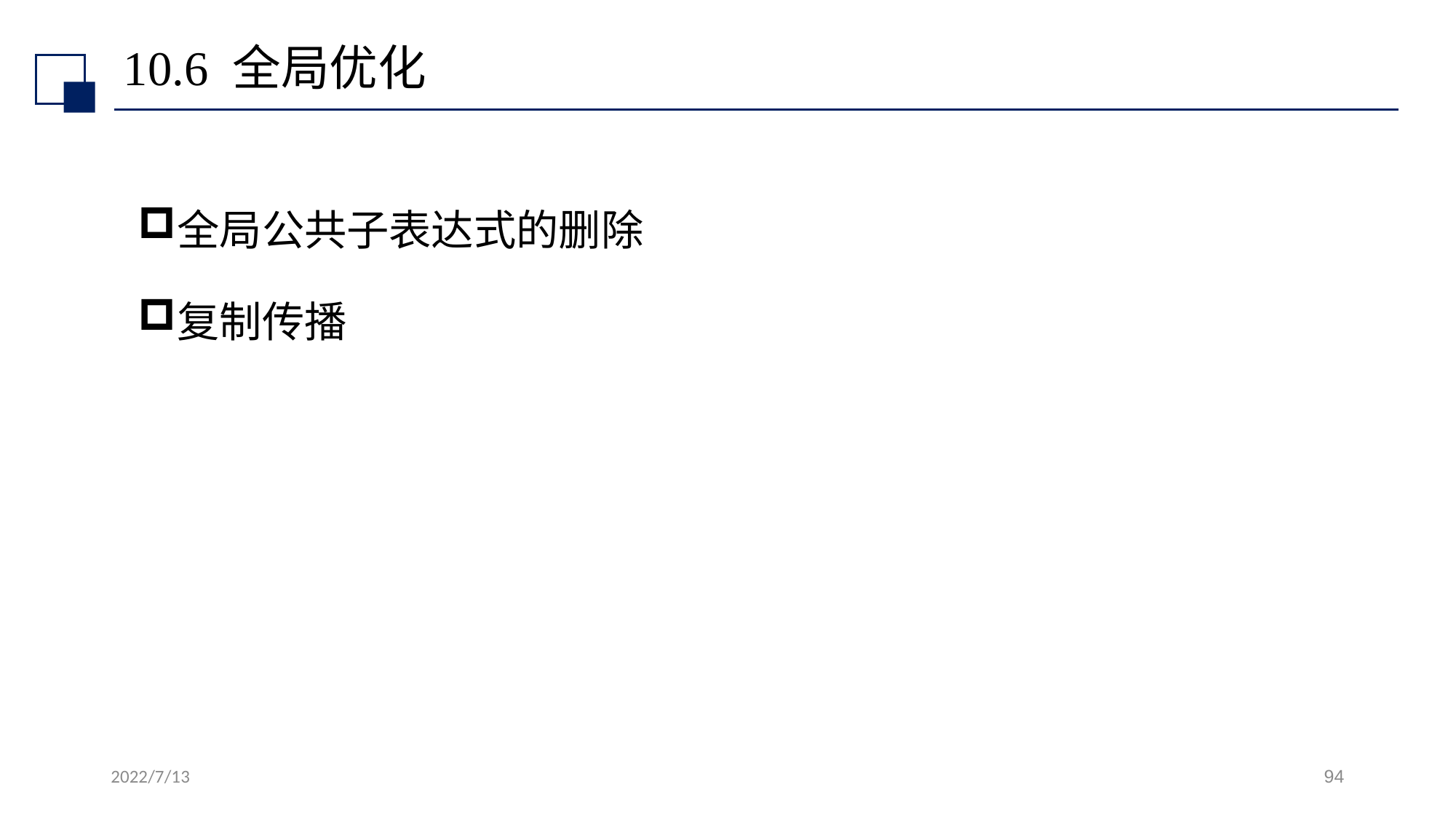

# 10.6 全局优化
全局公共子表达式的删除
复制传播

2022/7/13
94